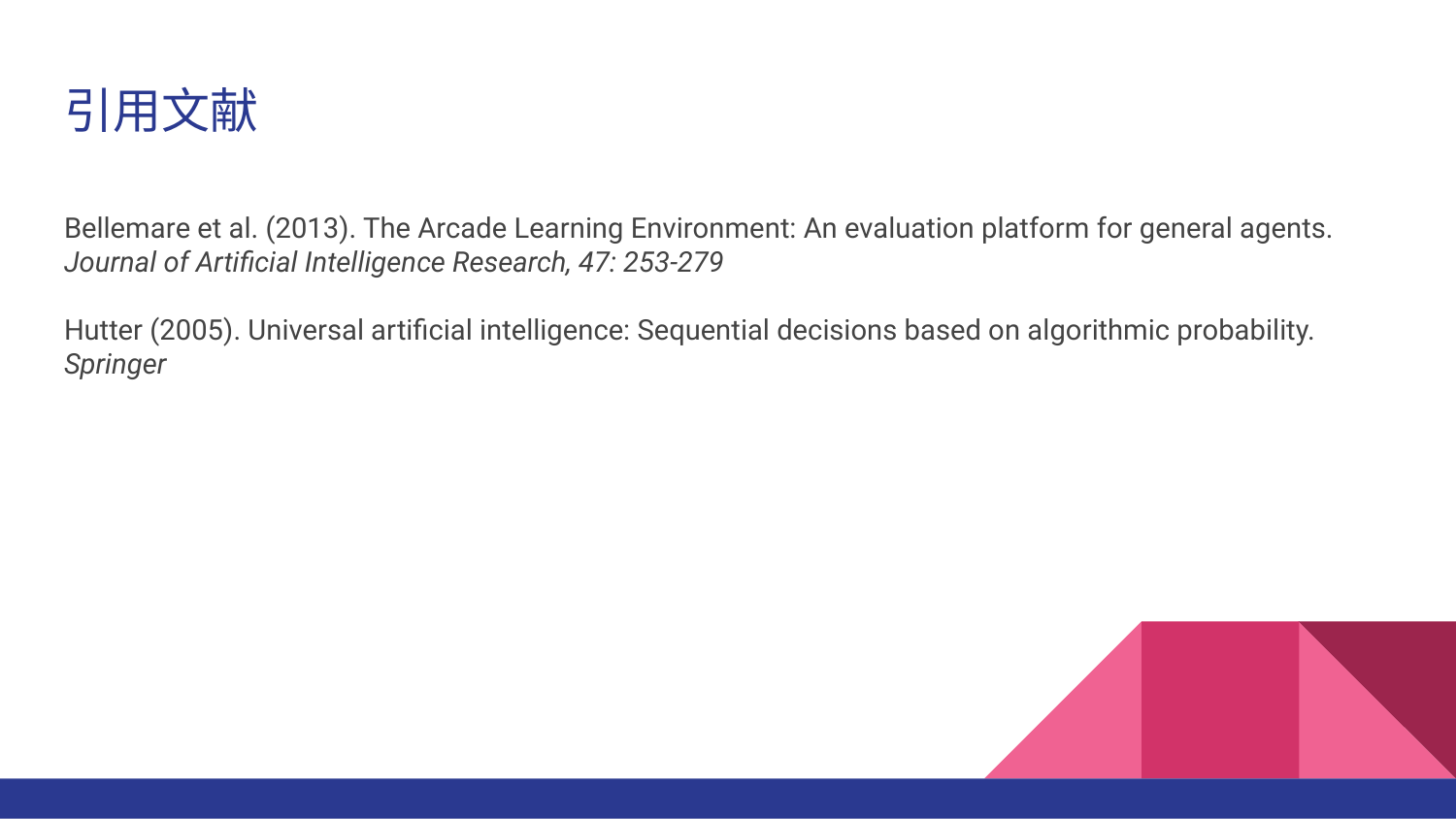

# 引用文献
Bellemare et al. (2013). The Arcade Learning Environment: An evaluation platform for general agents. Journal of Artificial Intelligence Research, 47: 253-279

Hutter (2005). Universal artificial intelligence: Sequential decisions based on algorithmic probability. Springer